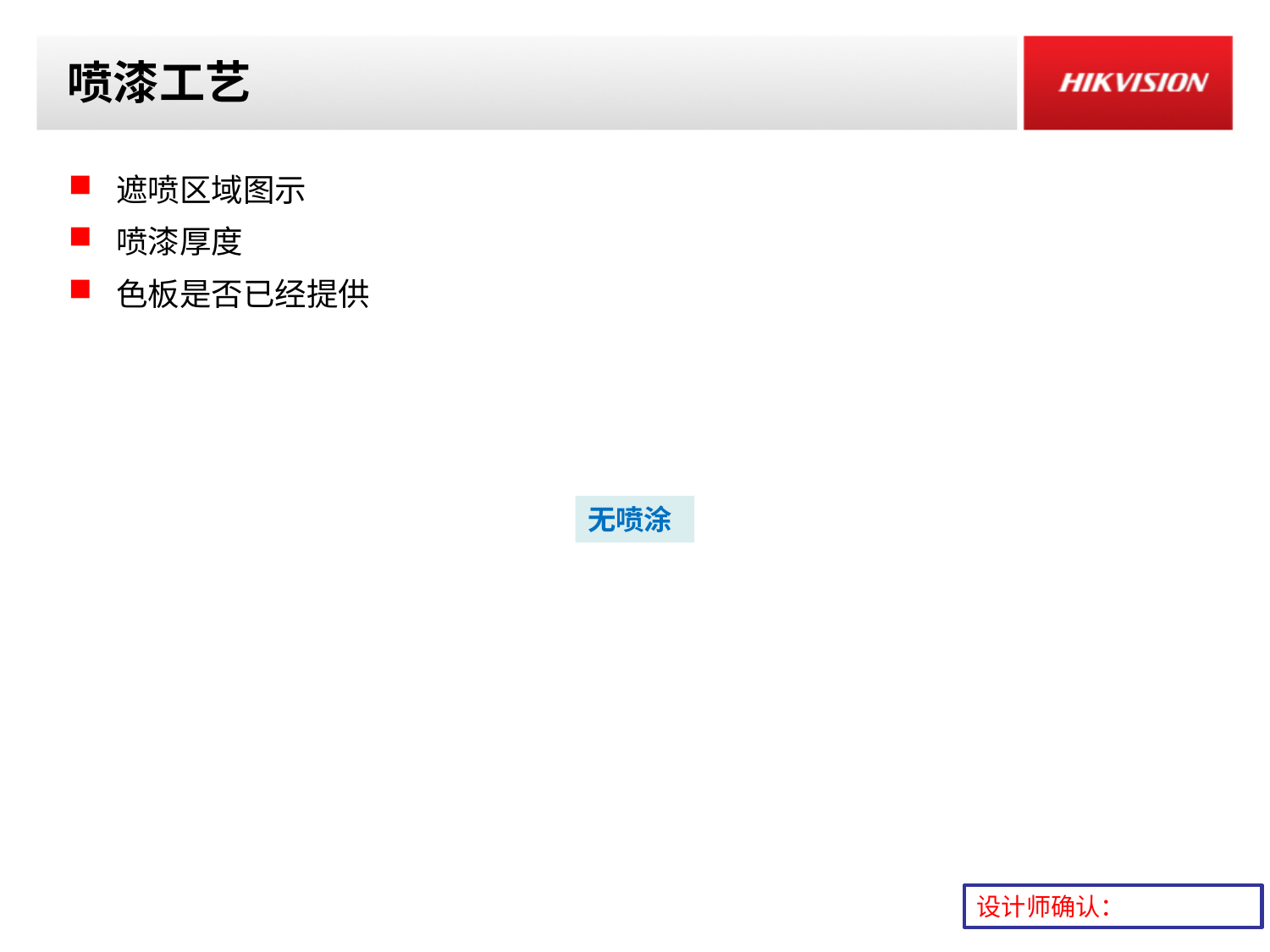

# 喷漆工艺
遮喷区域图示
喷漆厚度
色板是否已经提供

无喷涂
设计师确认：